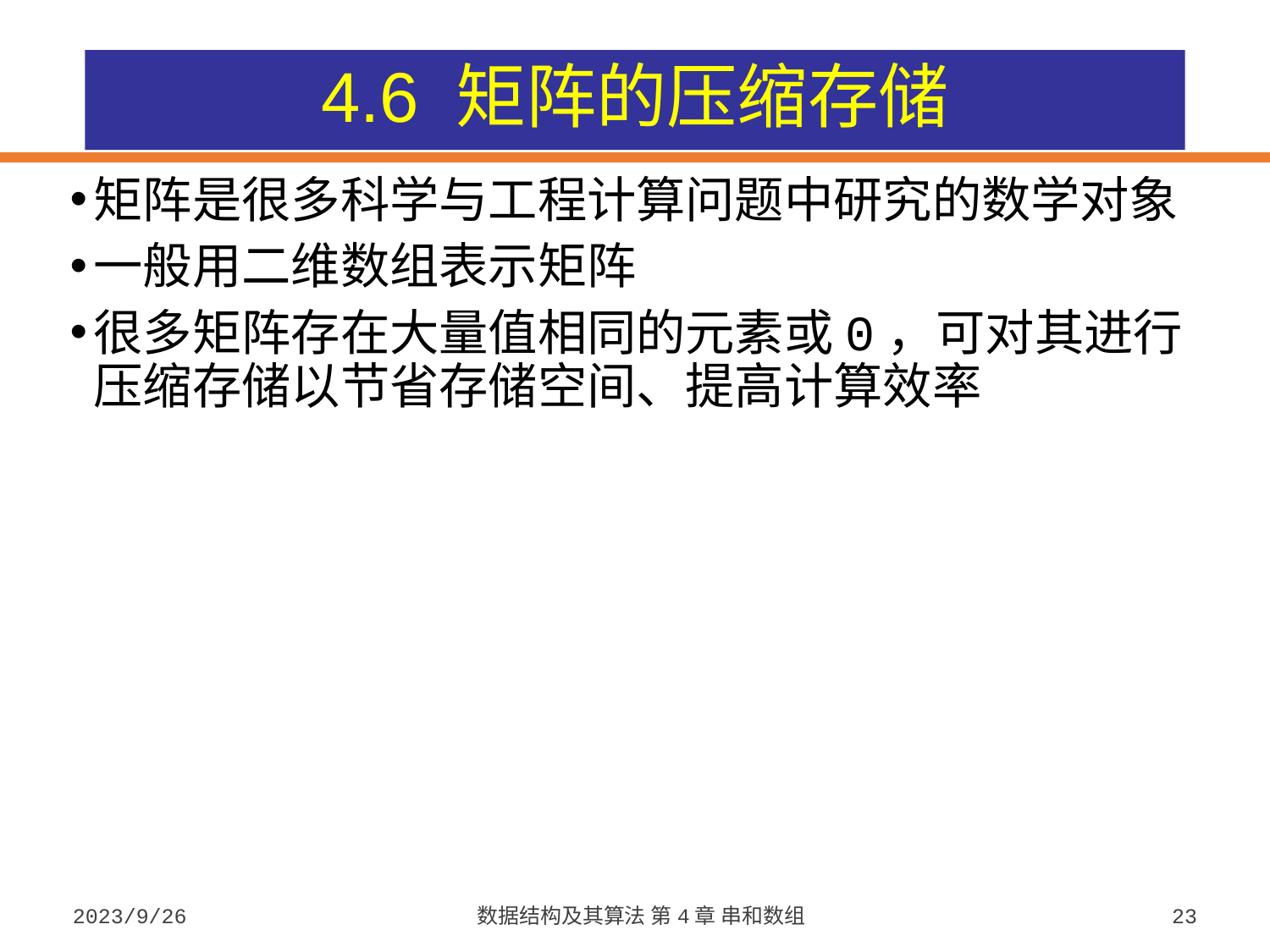

# 4.6 矩阵的压缩存储
矩阵是很多科学与工程计算问题中研究的数学对象
一般用二维数组表示矩阵
很多矩阵存在大量值相同的元素或0，可对其进行压缩存储以节省存储空间、提高计算效率
2023/9/26
数据结构及其算法 第4章 串和数组
23